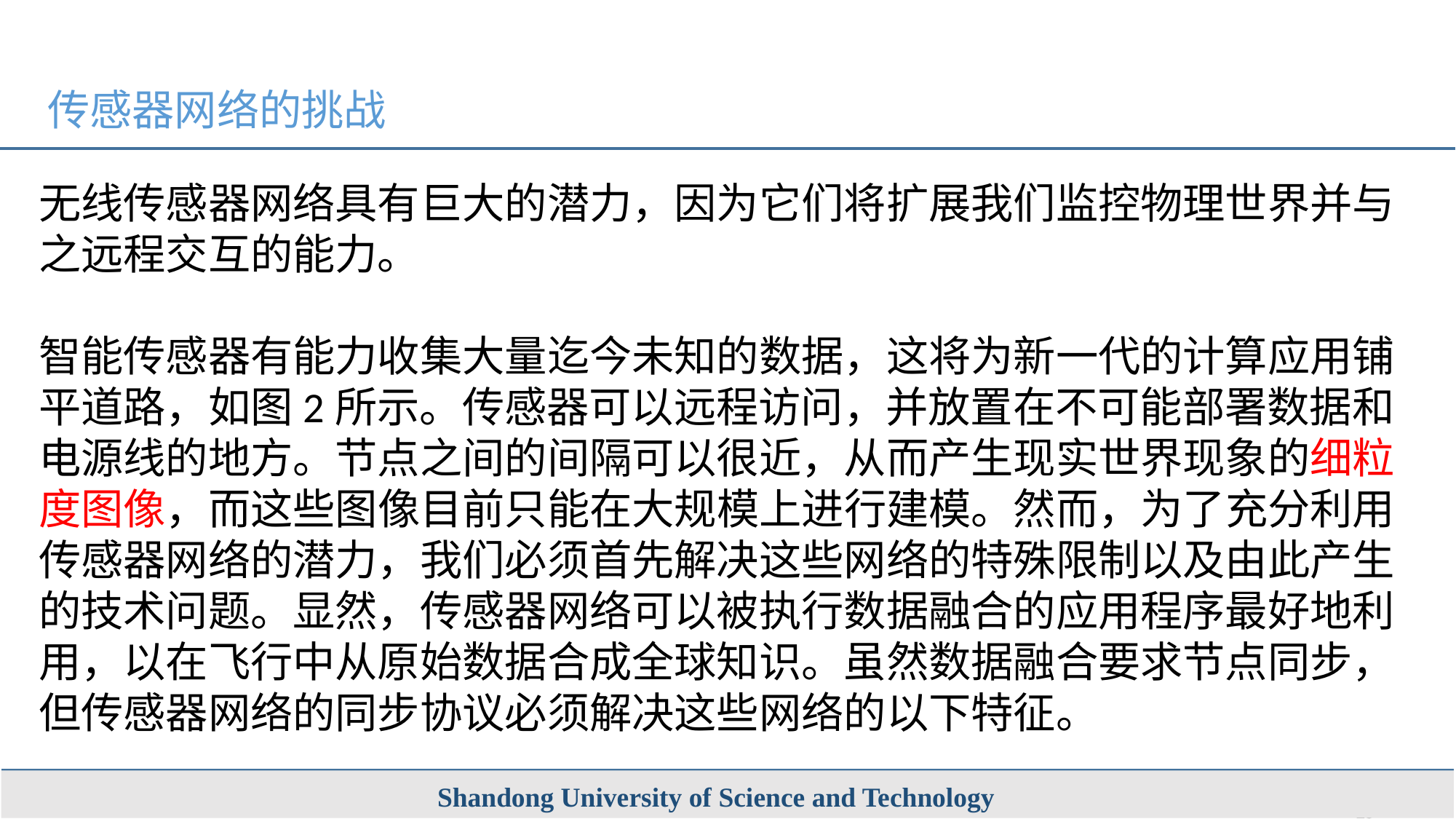

传感器网络的挑战
无线传感器网络具有巨大的潜力，因为它们将扩展我们监控物理世界并与之远程交互的能力。

智能传感器有能力收集大量迄今未知的数据，这将为新一代的计算应用铺平道路，如图2所示。传感器可以远程访问，并放置在不可能部署数据和电源线的地方。节点之间的间隔可以很近，从而产生现实世界现象的细粒度图像，而这些图像目前只能在大规模上进行建模。然而，为了充分利用传感器网络的潜力，我们必须首先解决这些网络的特殊限制以及由此产生的技术问题。显然，传感器网络可以被执行数据融合的应用程序最好地利用，以在飞行中从原始数据合成全球知识。虽然数据融合要求节点同步，但传感器网络的同步协议必须解决这些网络的以下特征。

25

Shandong University of Science and Technology
25
25